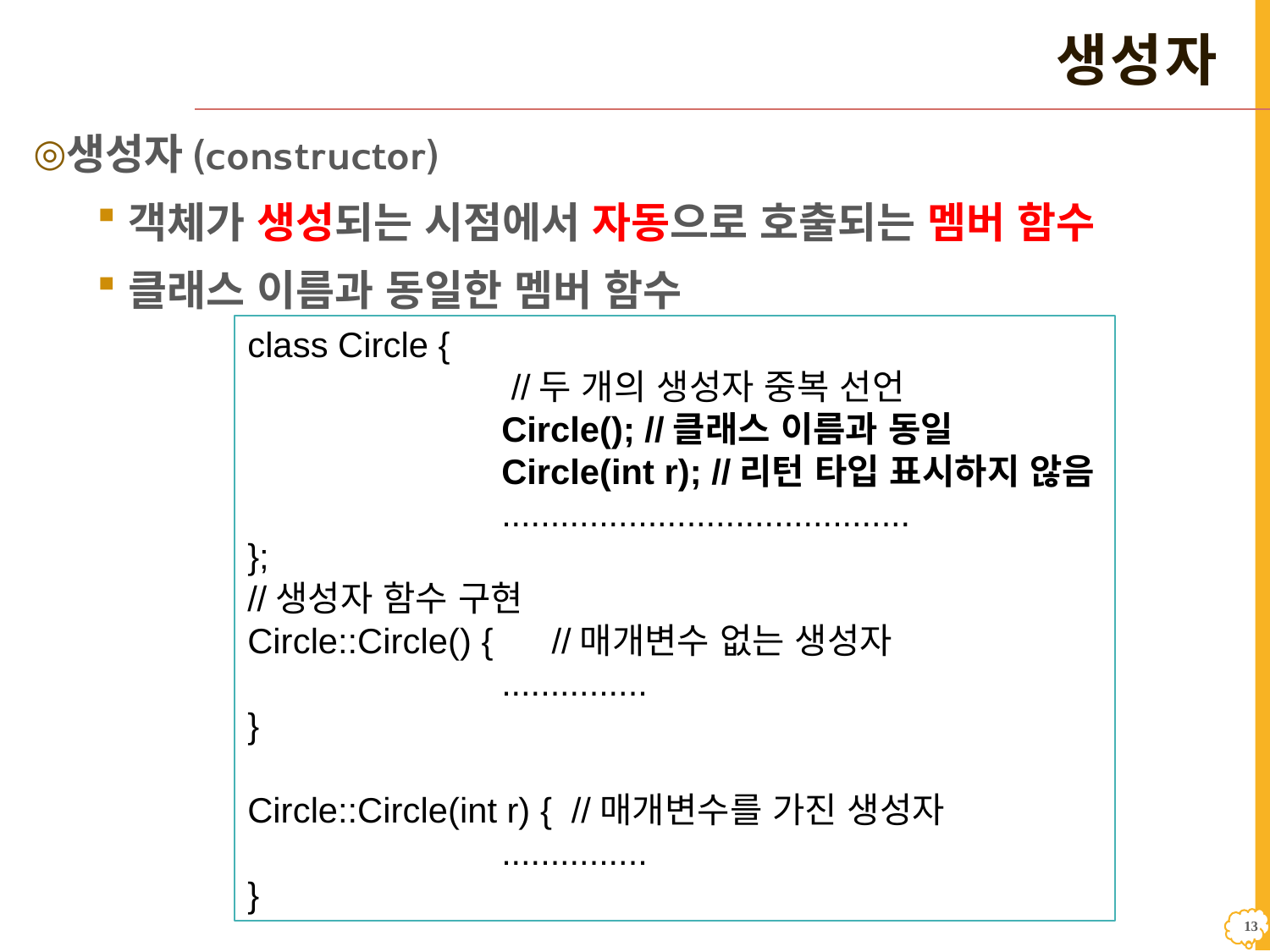

# 생성자
생성자(constructor)
객체가 생성되는 시점에서 자동으로 호출되는 멤버 함수
클래스 이름과 동일한 멤버 함수
class Circle {
		 //두 개의 생성자 중복 선언
		Circle(); //클래스 이름과 동일
		Circle(int r); //리턴 타입 표시하지 않음
		..........................................
};
//생성자 함수 구현
Circle::Circle() {      //매개변수 없는 생성자
		...............
}

Circle::Circle(int r) {  //매개변수를 가진 생성자
		...............
}
13